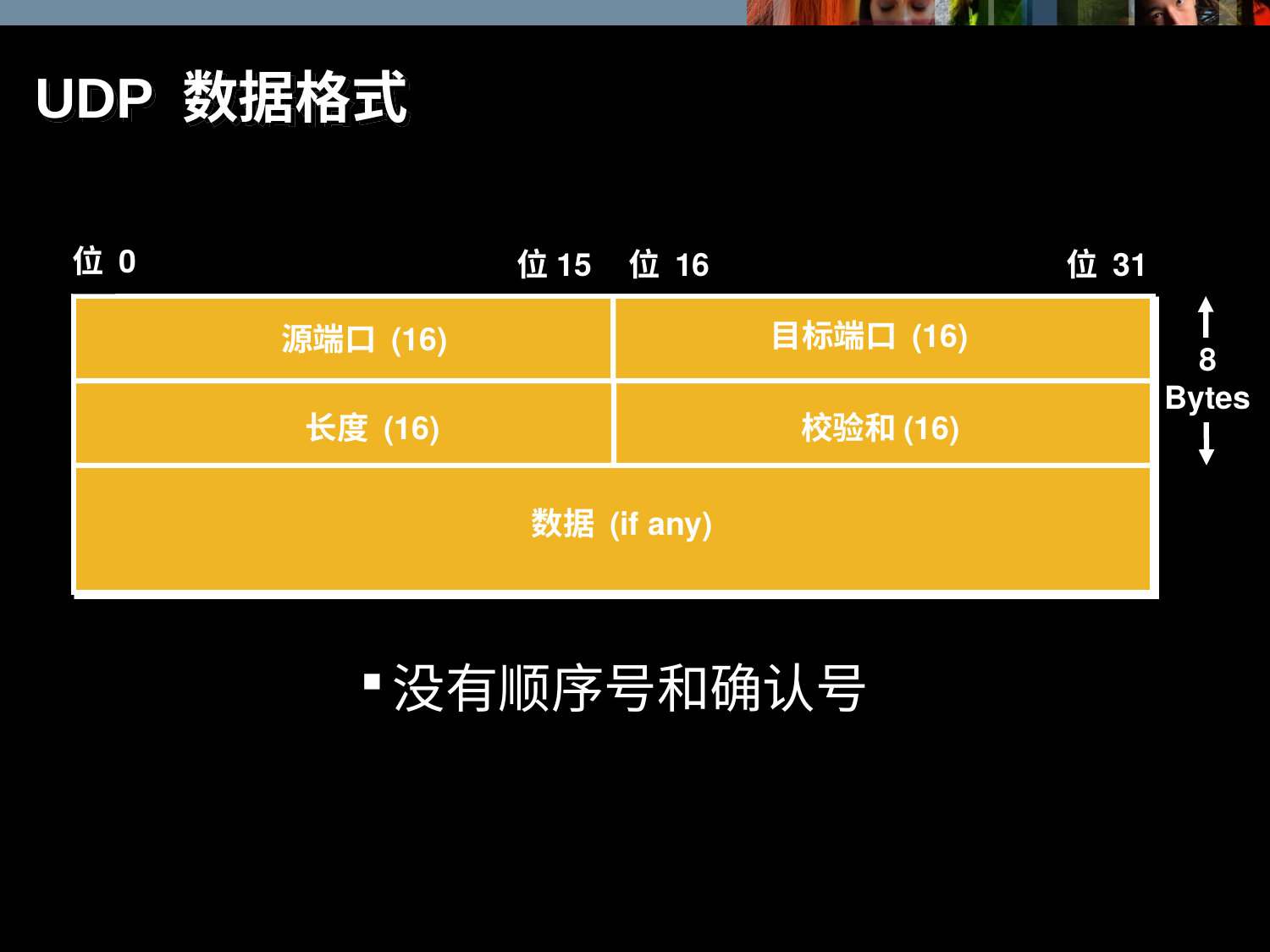

# UDP 数据格式
位 0
位15
位 16
位 31
1

目标端口 (16)
源端口 (16)
8
Bytes

长度 (16)
校验和(16)

数据 (if any)
没有顺序号和确认号